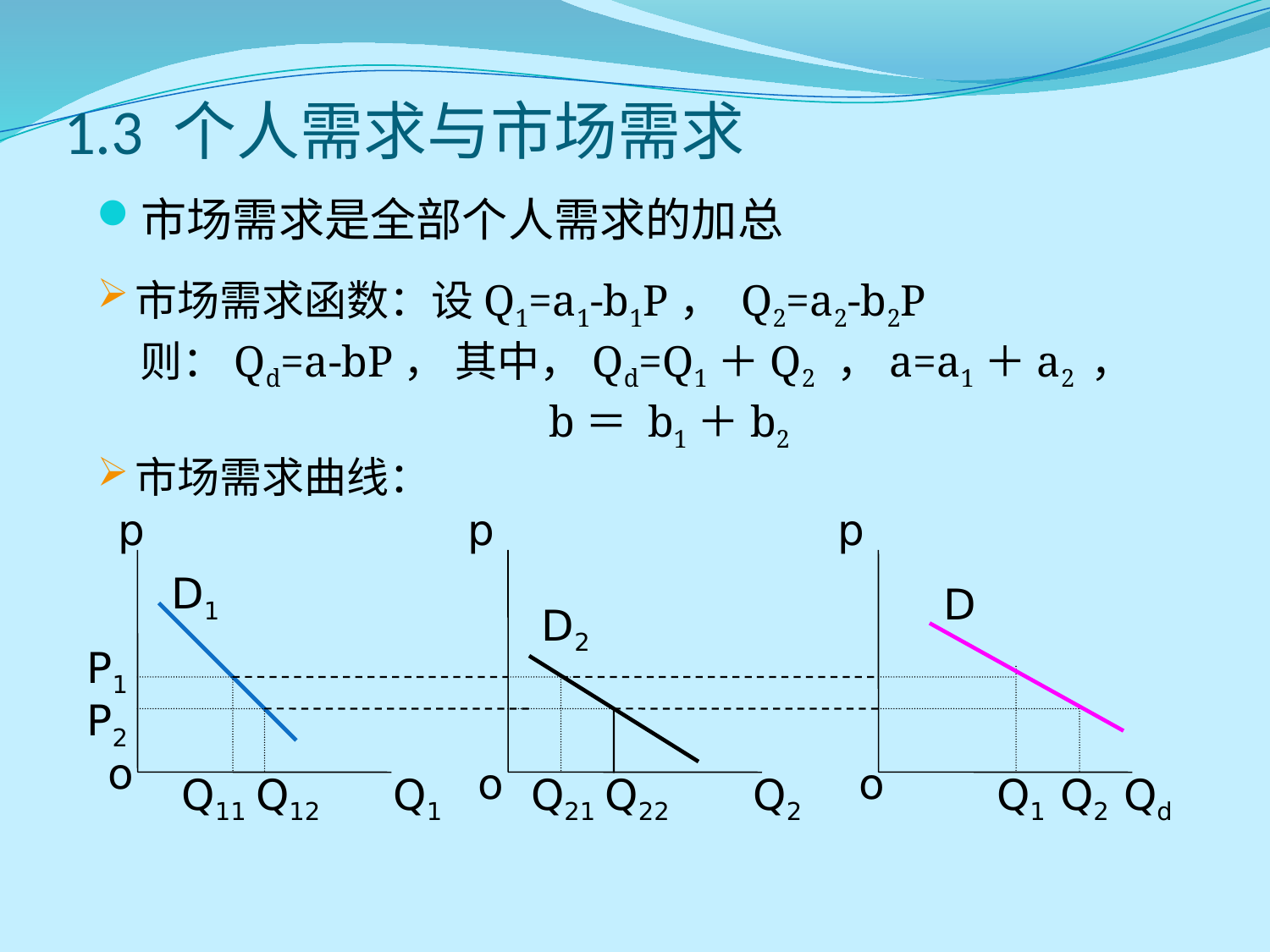

# 1.3 个人需求与市场需求
市场需求是全部个人需求的加总

市场需求函数：设Q1=a1-b1P， Q2=a2-b2P
　则：Qd=a-bP， 其中，Qd=Q1＋Q2 ，a=a1＋a2 ，
　　　　　　　　　　　　　　　　　　b＝ b1＋b2
市场需求曲线：

p
p
p

D1
D
D2

P1

P2

o
o
o
Q11
Q12
Q1
Q21
Q22
Q2
Q1
Q2
Qd

9